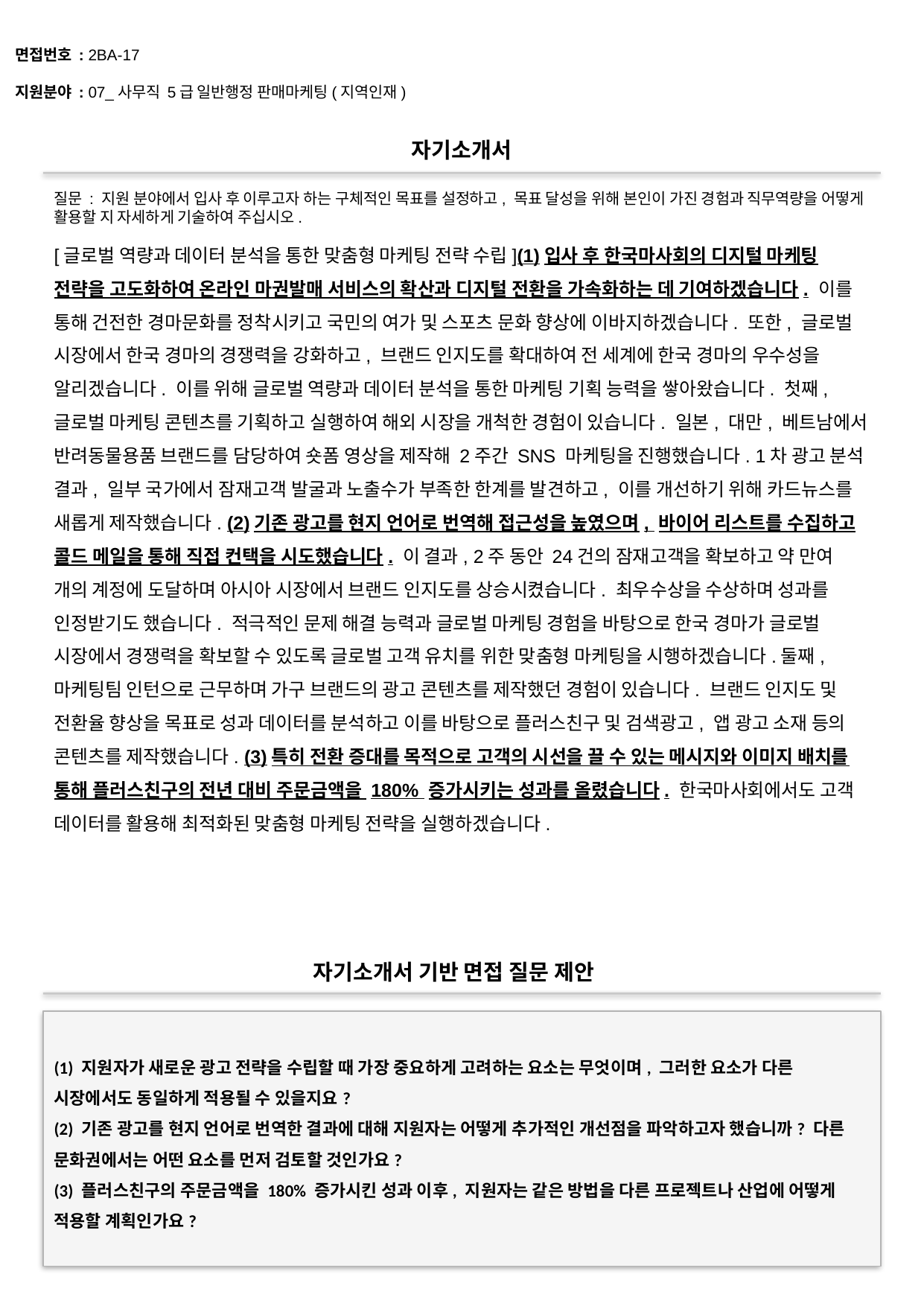

면접번호 : 2BA-17

지원분야 : 07_사무직 5급 일반행정 판매마케팅(지역인재)
#

자기소개서

질문 : 지원 분야에서 입사 후 이루고자 하는 구체적인 목표를 설정하고, 목표 달성을 위해 본인이 가진 경험과 직무역량을 어떻게 활용할 지 자세하게 기술하여 주십시오.

[글로벌 역량과 데이터 분석을 통한 맞춤형 마케팅 전략 수립](1)입사 후 한국마사회의 디지털 마케팅 전략을 고도화하여 온라인 마권발매 서비스의 확산과 디지털 전환을 가속화하는 데 기여하겠습니다. 이를 통해 건전한 경마문화를 정착시키고 국민의 여가 및 스포츠 문화 향상에 이바지하겠습니다. 또한, 글로벌 시장에서 한국 경마의 경쟁력을 강화하고, 브랜드 인지도를 확대하여 전 세계에 한국 경마의 우수성을 알리겠습니다. 이를 위해 글로벌 역량과 데이터 분석을 통한 마케팅 기획 능력을 쌓아왔습니다. 첫째, 글로벌 마케팅 콘텐츠를 기획하고 실행하여 해외 시장을 개척한 경험이 있습니다. 일본, 대만, 베트남에서 반려동물용품 브랜드를 담당하여 숏폼 영상을 제작해 2주간 SNS 마케팅을 진행했습니다. 1차 광고 분석 결과, 일부 국가에서 잠재고객 발굴과 노출수가 부족한 한계를 발견하고, 이를 개선하기 위해 카드뉴스를 새롭게 제작했습니다. (2)기존 광고를 현지 언어로 번역해 접근성을 높였으며, 바이어 리스트를 수집하고 콜드 메일을 통해 직접 컨택을 시도했습니다. 이 결과, 2주 동안 24건의 잠재고객을 확보하고 약 만여 개의 계정에 도달하며 아시아 시장에서 브랜드 인지도를 상승시켰습니다. 최우수상을 수상하며 성과를 인정받기도 했습니다. 적극적인 문제 해결 능력과 글로벌 마케팅 경험을 바탕으로 한국 경마가 글로벌 시장에서 경쟁력을 확보할 수 있도록 글로벌 고객 유치를 위한 맞춤형 마케팅을 시행하겠습니다.둘째, 마케팅팀 인턴으로 근무하며 가구 브랜드의 광고 콘텐츠를 제작했던 경험이 있습니다. 브랜드 인지도 및 전환율 향상을 목표로 성과 데이터를 분석하고 이를 바탕으로 플러스친구 및 검색광고, 앱 광고 소재 등의 콘텐츠를 제작했습니다. (3)특히 전환 증대를 목적으로 고객의 시선을 끌 수 있는 메시지와 이미지 배치를 통해 플러스친구의 전년 대비 주문금액을 180% 증가시키는 성과를 올렸습니다. 한국마사회에서도 고객 데이터를 활용해 최적화된 맞춤형 마케팅 전략을 실행하겠습니다.

자기소개서 기반 면접 질문 제안

(1) 지원자가 새로운 광고 전략을 수립할 때 가장 중요하게 고려하는 요소는 무엇이며, 그러한 요소가 다른 시장에서도 동일하게 적용될 수 있을지요?
(2) 기존 광고를 현지 언어로 번역한 결과에 대해 지원자는 어떻게 추가적인 개선점을 파악하고자 했습니까? 다른 문화권에서는 어떤 요소를 먼저 검토할 것인가요?
(3) 플러스친구의 주문금액을 180% 증가시킨 성과 이후, 지원자는 같은 방법을 다른 프로젝트나 산업에 어떻게 적용할 계획인가요?